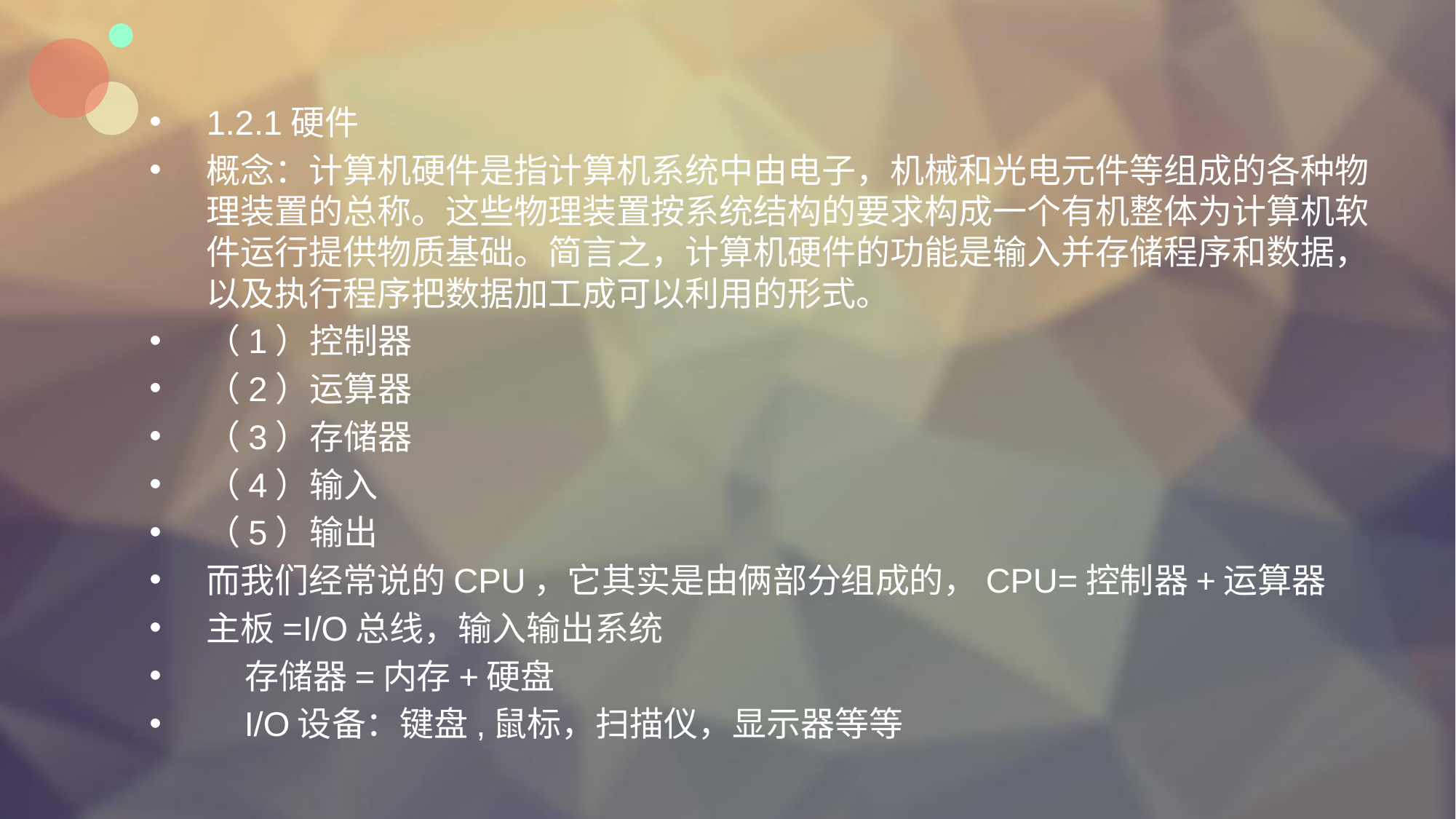

#
1.2.1硬件
概念：计算机硬件是指计算机系统中由电子，机械和光电元件等组成的各种物理装置的总称。这些物理装置按系统结构的要求构成一个有机整体为计算机软件运行提供物质基础。简言之，计算机硬件的功能是输入并存储程序和数据，以及执行程序把数据加工成可以利用的形式。
（1）控制器
（2）运算器
（3）存储器
（4）输入
（5）输出
而我们经常说的CPU，它其实是由俩部分组成的，CPU=控制器+运算器
主板=I/O总线，输入输出系统
    存储器=内存+硬盘
    I/O设备：键盘,鼠标，扫描仪，显示器等等